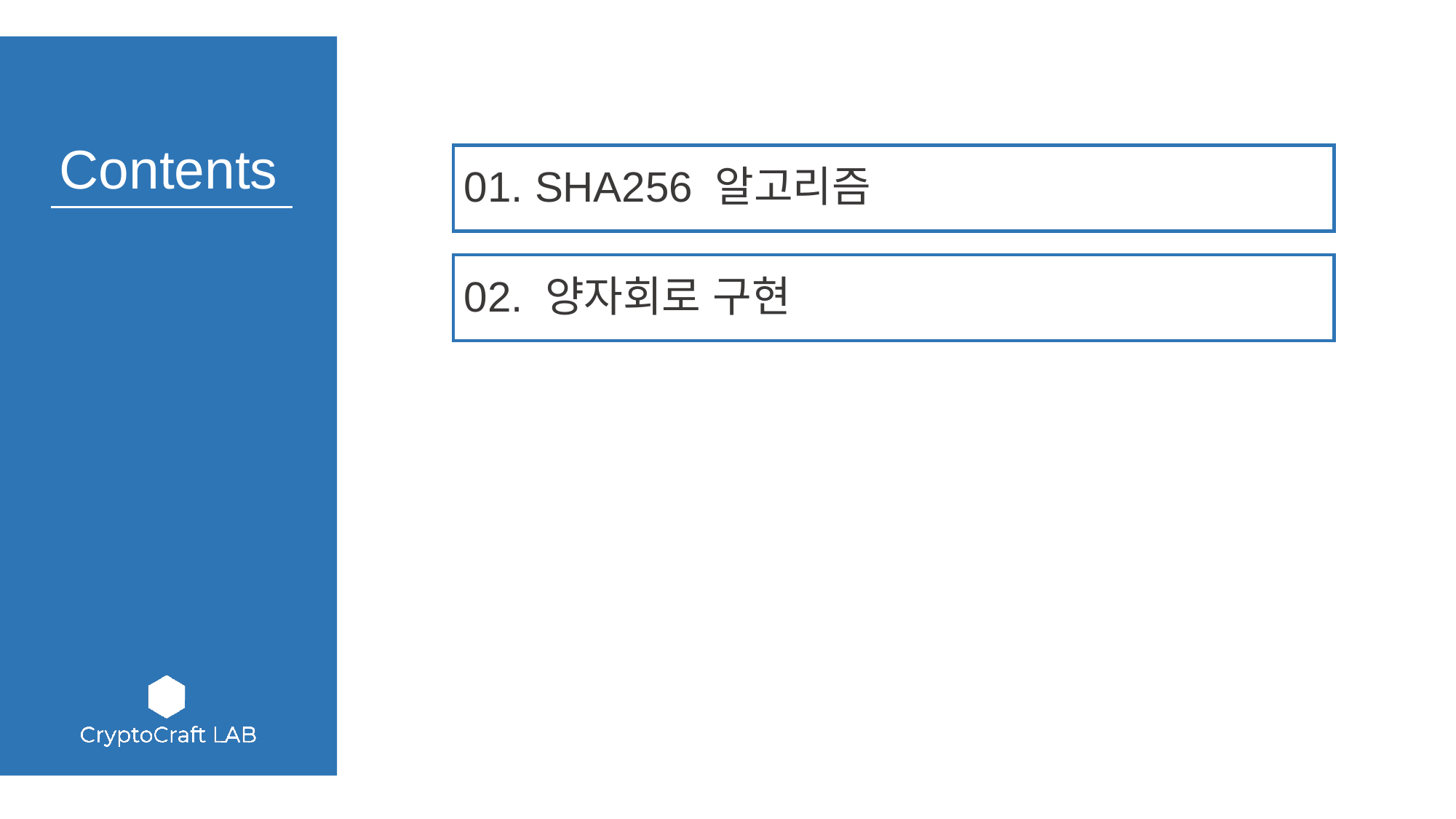

01. SHA256 알고리즘
02. 양자회로 구현

03. HQC 양자회로 구현
04. 결론
05.